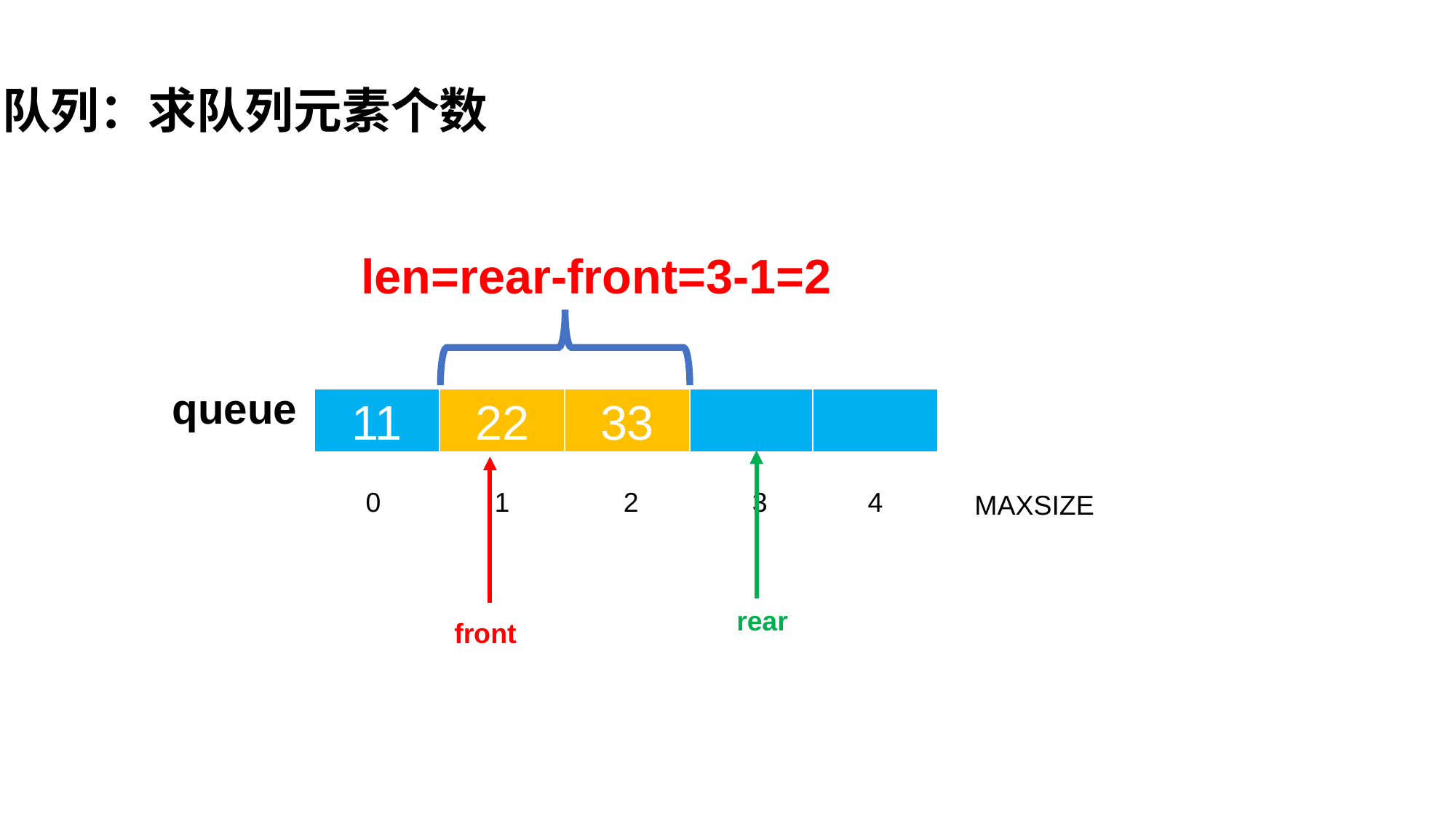

顺序队列：求队列元素个数

len=rear-front=3-1=2
queue
11
22
33

0
1
2
3
4
MAXSIZE
rear
front